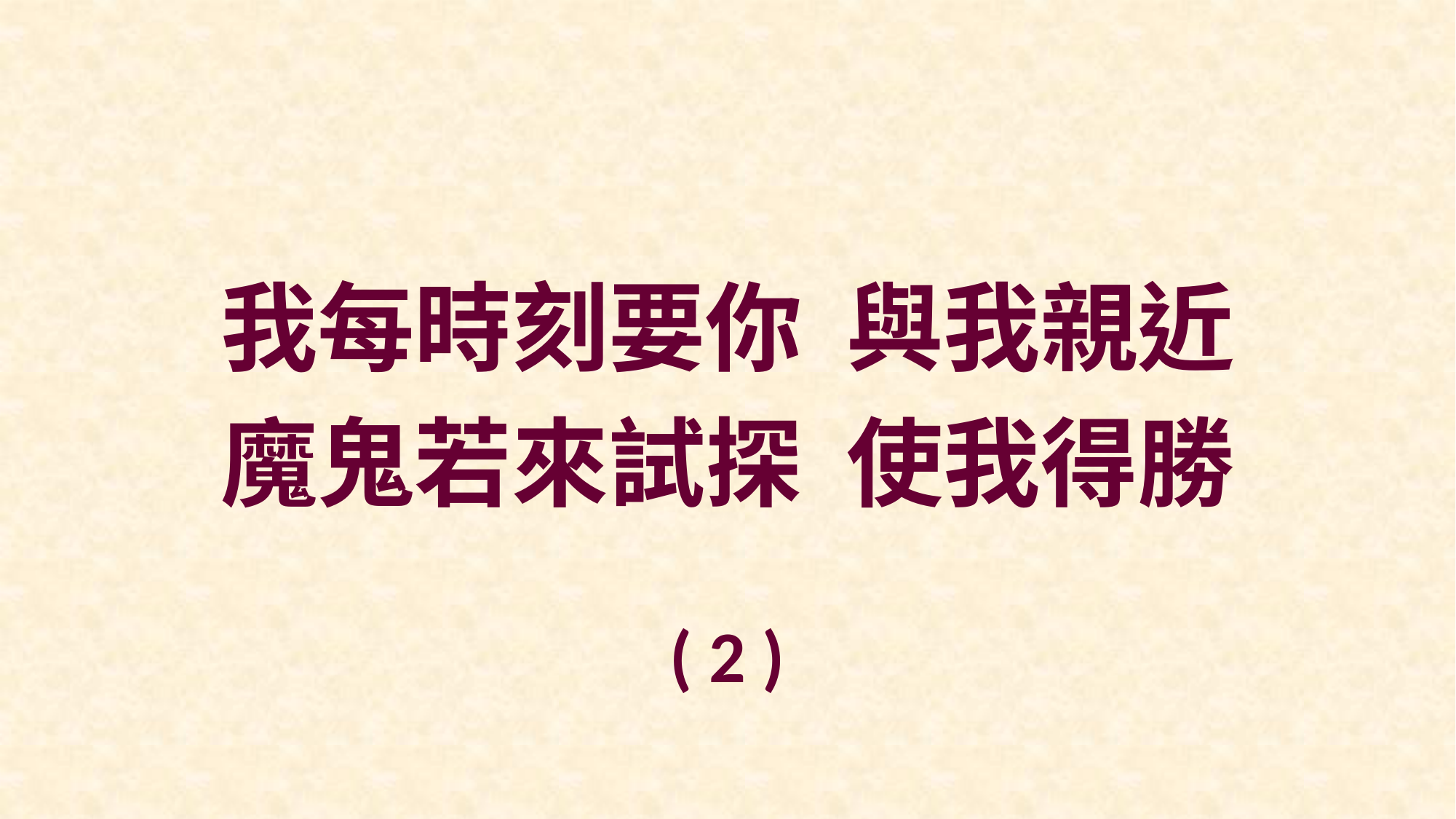

我每時刻要你  與我親近
魔鬼若來試探  使我得勝
( 2 )